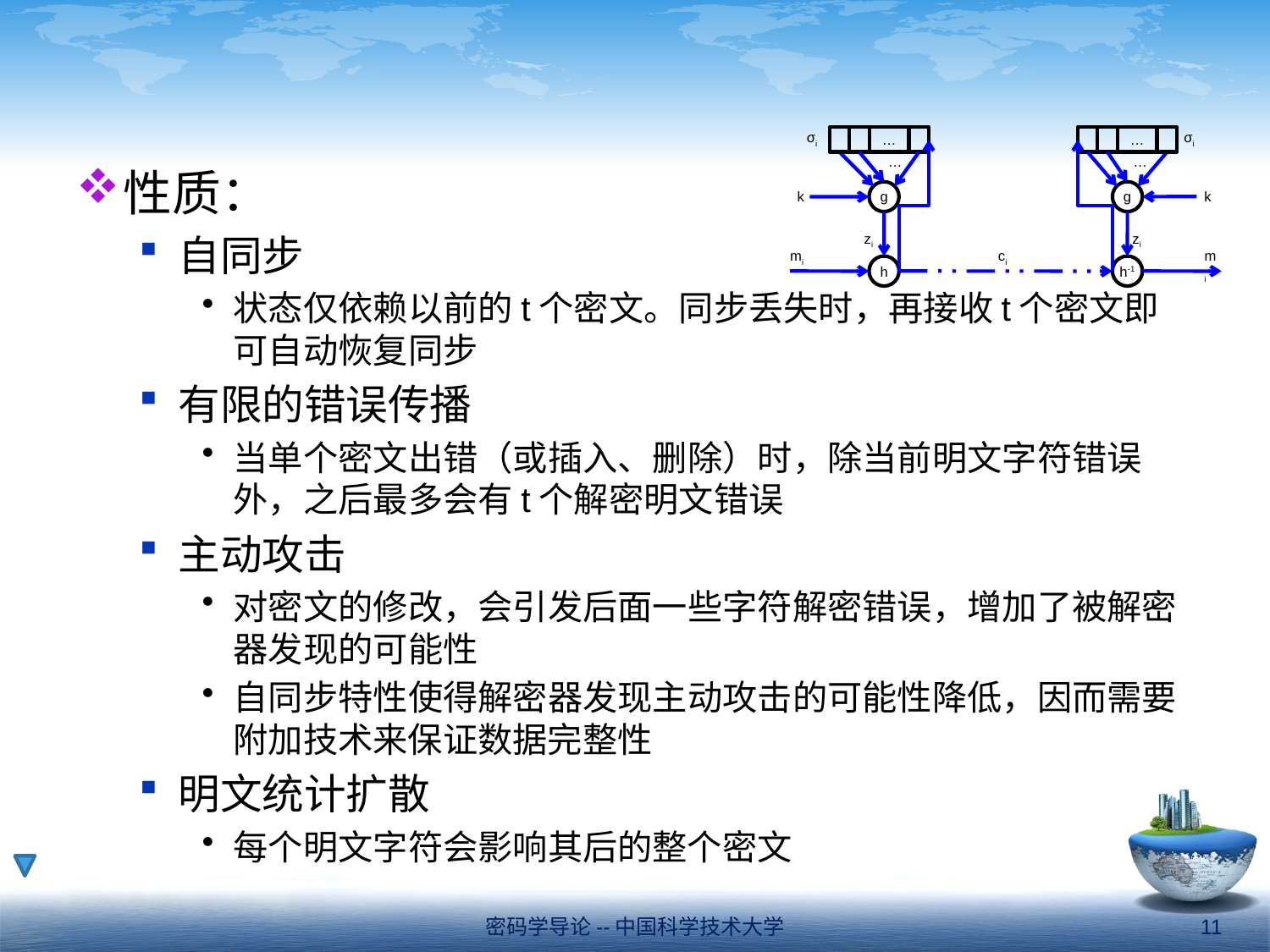

#
σi
σi

…

…

…
…
g
g
k
k
zi
zi
mi
ci
mi
h
h-1
性质：
自同步
状态仅依赖以前的t个密文。同步丢失时，再接收t个密文即可自动恢复同步
有限的错误传播
当单个密文出错（或插入、删除）时，除当前明文字符错误外，之后最多会有t个解密明文错误
主动攻击
对密文的修改，会引发后面一些字符解密错误，增加了被解密器发现的可能性
自同步特性使得解密器发现主动攻击的可能性降低，因而需要附加技术来保证数据完整性
明文统计扩散
每个明文字符会影响其后的整个密文

密码学导论--中国科学技术大学
11